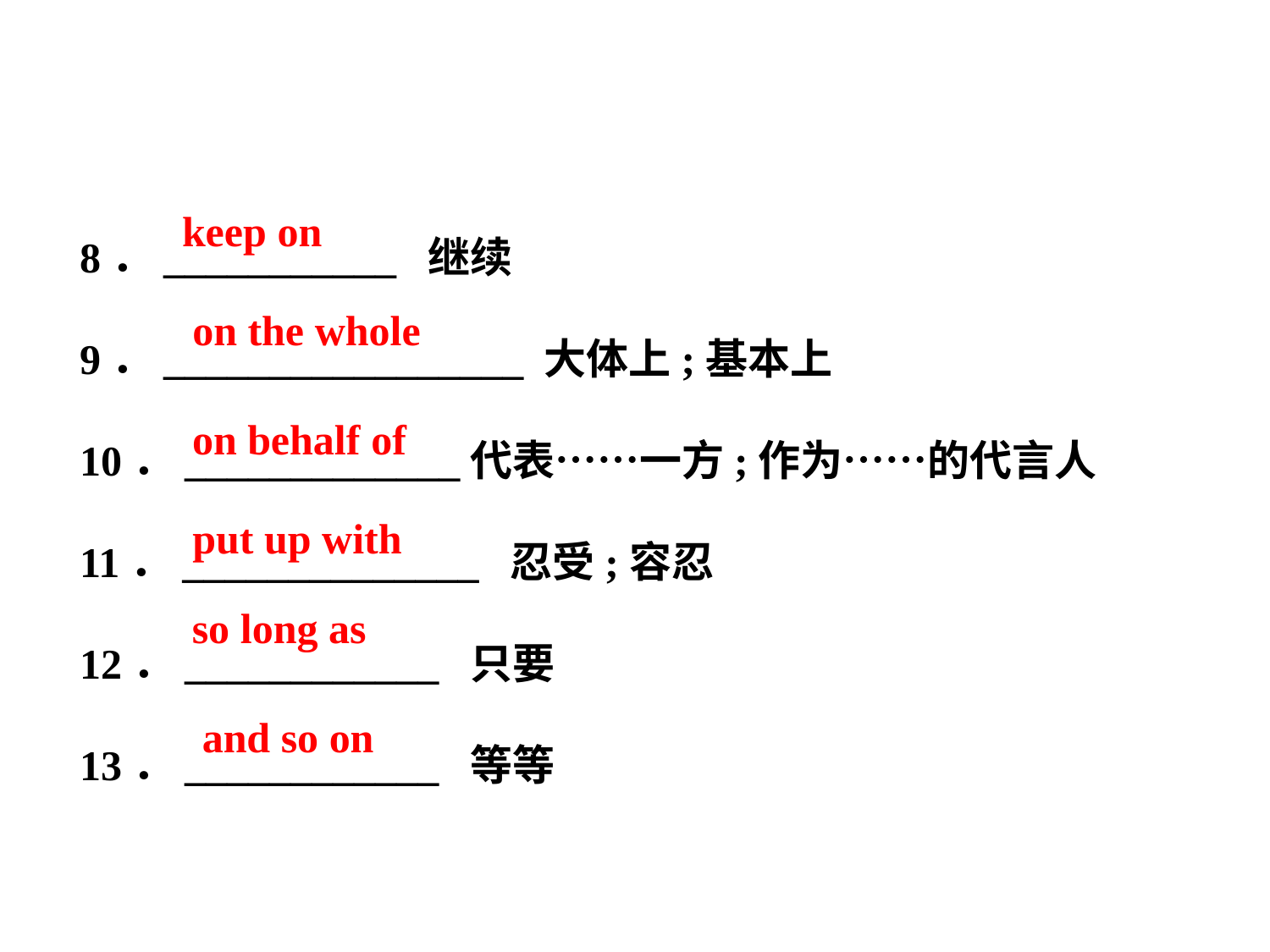

8．___________  继续
9．_________________ 大体上;基本上
10．_____________代表……一方;作为……的代言人
11．______________  忍受;容忍
12．____________  只要
13．____________  等等

keep on
on the whole
on behalf of
put up with
so long as
and so on